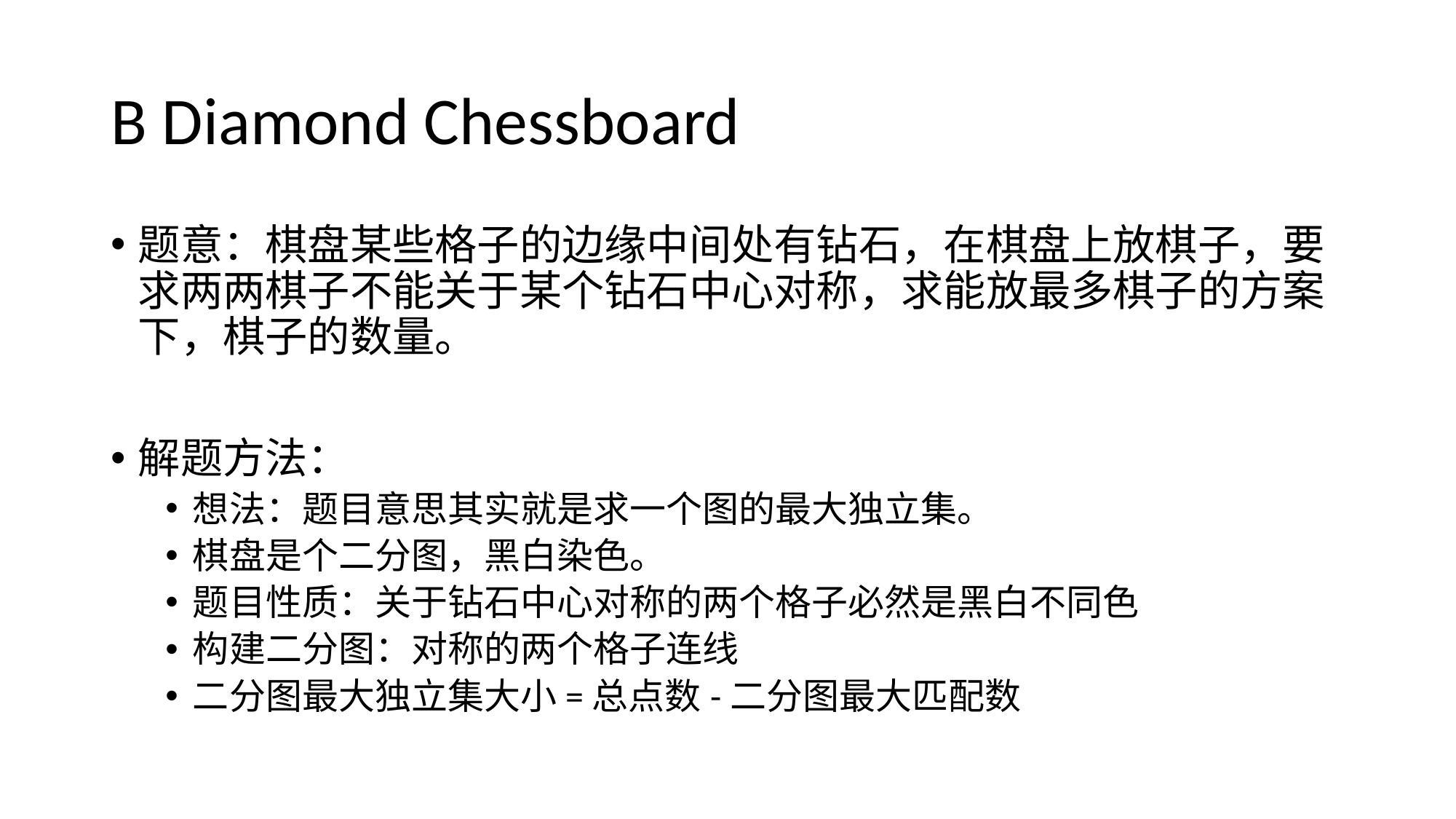

# B Diamond Chessboard
题意：棋盘某些格子的边缘中间处有钻石，在棋盘上放棋子，要求两两棋子不能关于某个钻石中心对称，求能放最多棋子的方案下，棋子的数量。

解题方法：
想法：题目意思其实就是求一个图的最大独立集。
棋盘是个二分图，黑白染色。
题目性质：关于钻石中心对称的两个格子必然是黑白不同色
构建二分图：对称的两个格子连线
二分图最大独立集大小=总点数-二分图最大匹配数